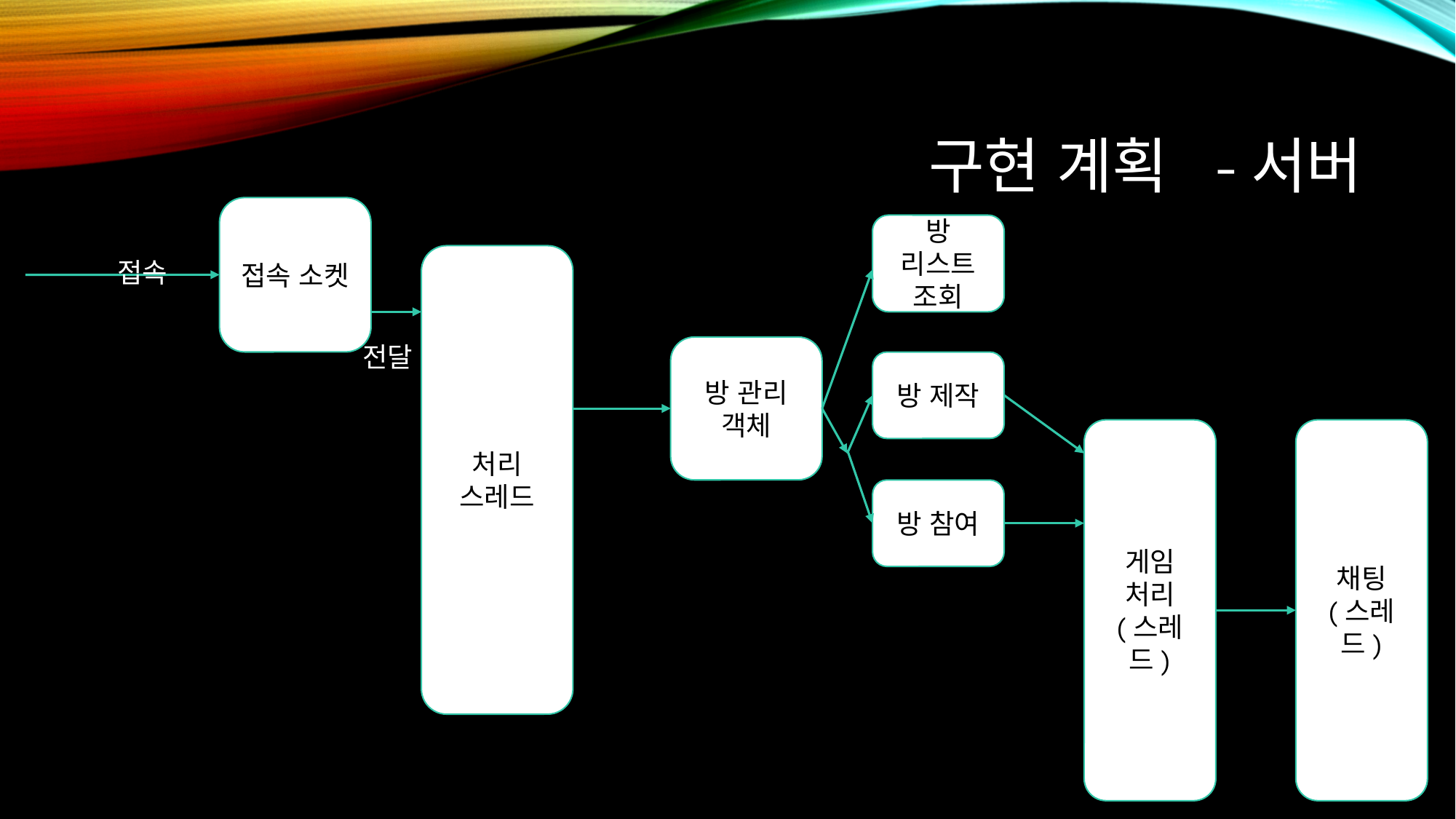

# 구현 계획  -서버
접속 소켓
방 리스트 조회
처리 스레드
접속
전달
방 관리
객체
방 제작
게임
처리 (스레드)
채팅 (스레드)
방 참여